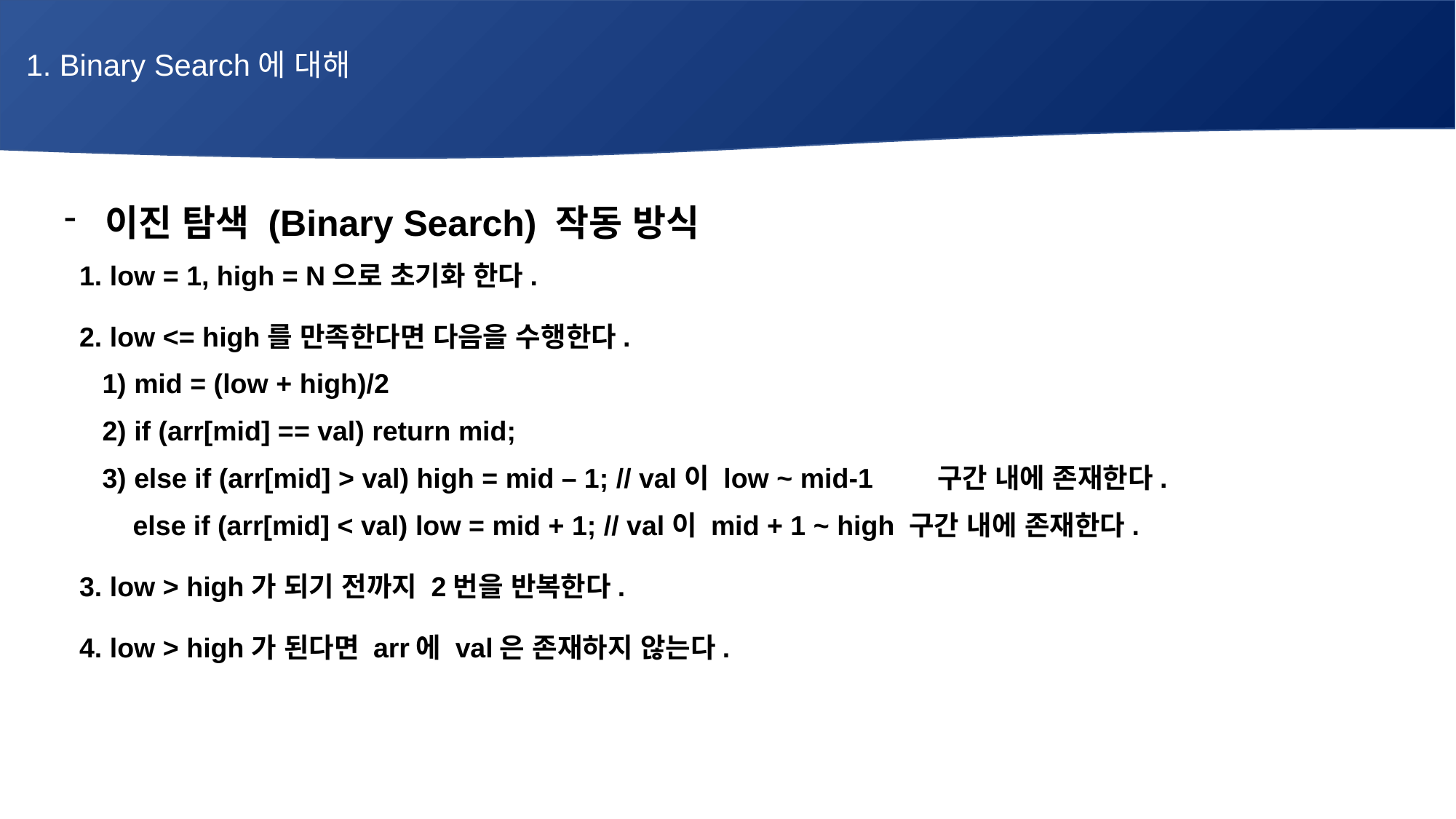

1. Binary Search에 대해
# 매주 1 과제 LV2
이진 탐색 (Binary Search) 작동 방식
  1. low = 1, high = N으로 초기화 한다.

  2. low <= high를 만족한다면 다음을 수행한다.
     1) mid = (low + high)/2
     2) if (arr[mid] == val) return mid;
     3) else if (arr[mid] > val) high = mid – 1; // val이 low ~ mid-1 	구간 내에 존재한다.
         else if (arr[mid] < val) low = mid + 1; // val이 mid + 1 ~ high 구간 내에 존재한다.

  3. low > high가 되기 전까지 2번을 반복한다.

  4. low > high가 된다면 arr에 val은 존재하지 않는다.